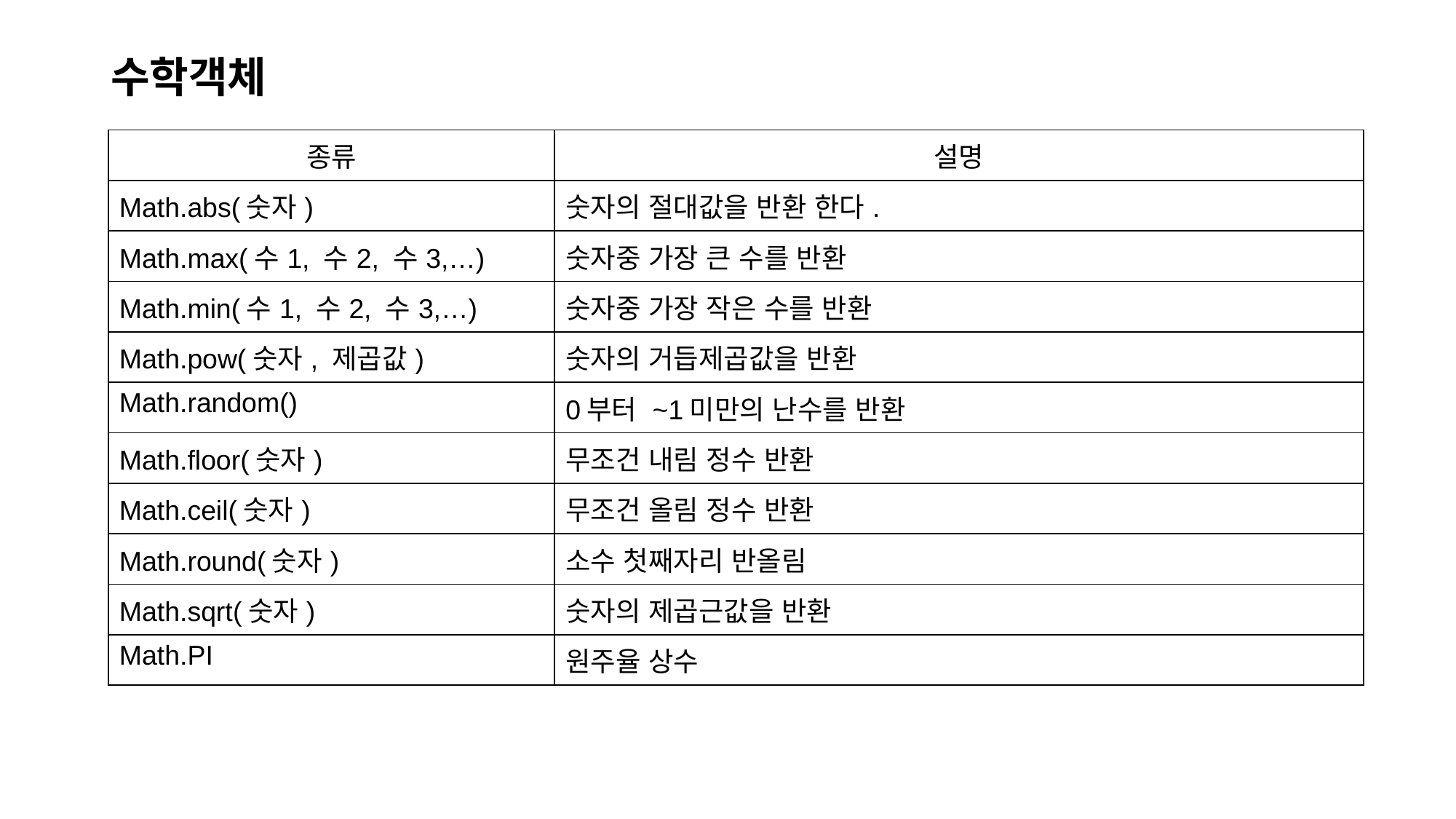

# 수학객체
| 종류 | 설명 |
| --- | --- |
| Math.abs(숫자) | 숫자의 절대값을 반환 한다. |
| Math.max(수1, 수2, 수3,…) | 숫자중 가장 큰 수를 반환 |
| Math.min(수1, 수2, 수3,…) | 숫자중 가장 작은 수를 반환 |
| Math.pow(숫자, 제곱값) | 숫자의 거듭제곱값을 반환 |
| Math.random() | 0부터 ~1미만의 난수를 반환 |
| Math.floor(숫자) | 무조건 내림 정수 반환 |
| Math.ceil(숫자) | 무조건 올림 정수 반환 |
| Math.round(숫자) | 소수 첫째자리 반올림 |
| Math.sqrt(숫자) | 숫자의 제곱근값을 반환 |
| Math.PI | 원주율 상수 |